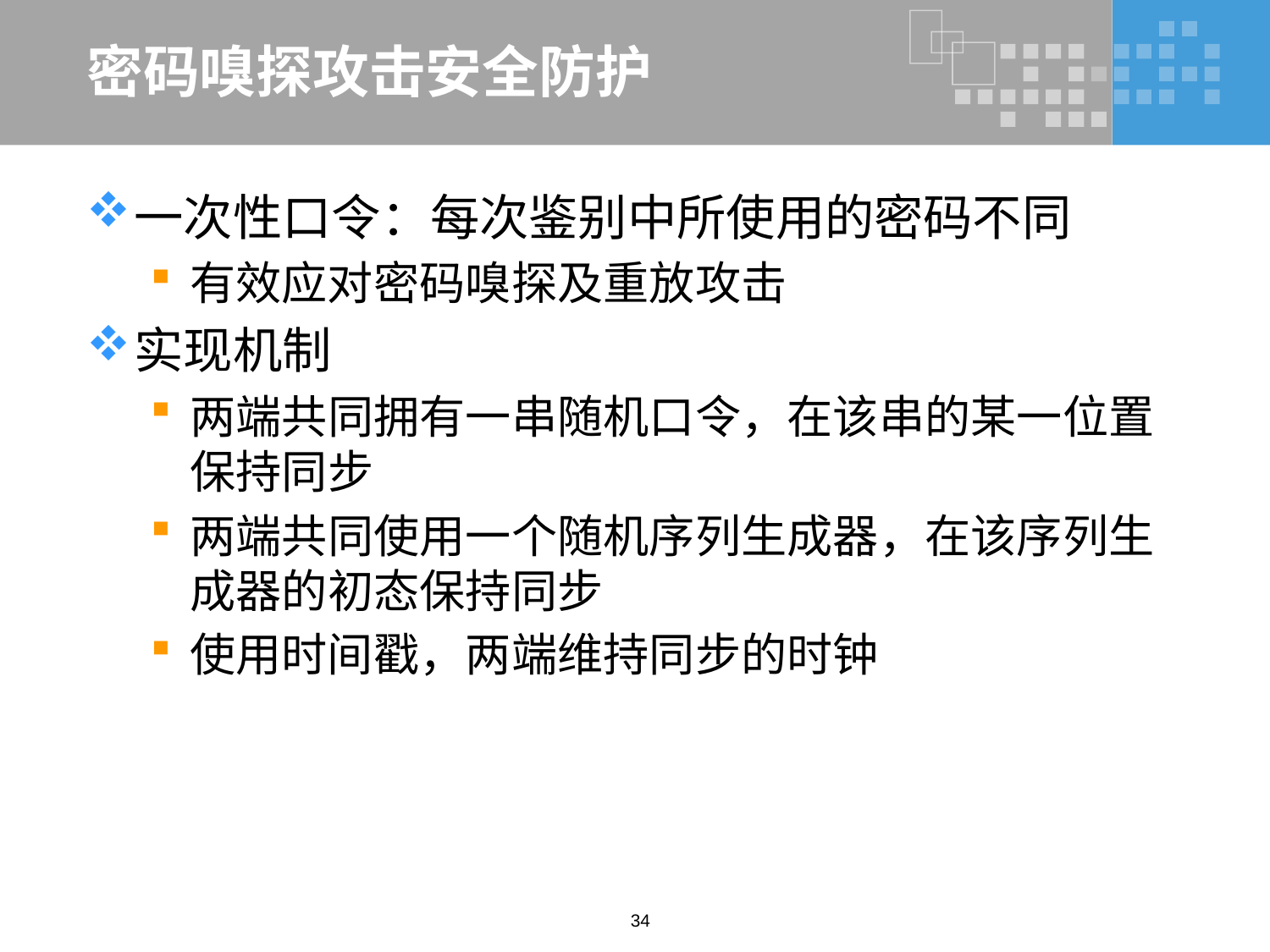

# 密码嗅探攻击安全防护
一次性口令：每次鉴别中所使用的密码不同
有效应对密码嗅探及重放攻击
实现机制
两端共同拥有一串随机口令，在该串的某一位置保持同步
两端共同使用一个随机序列生成器，在该序列生成器的初态保持同步
使用时间戳，两端维持同步的时钟

34